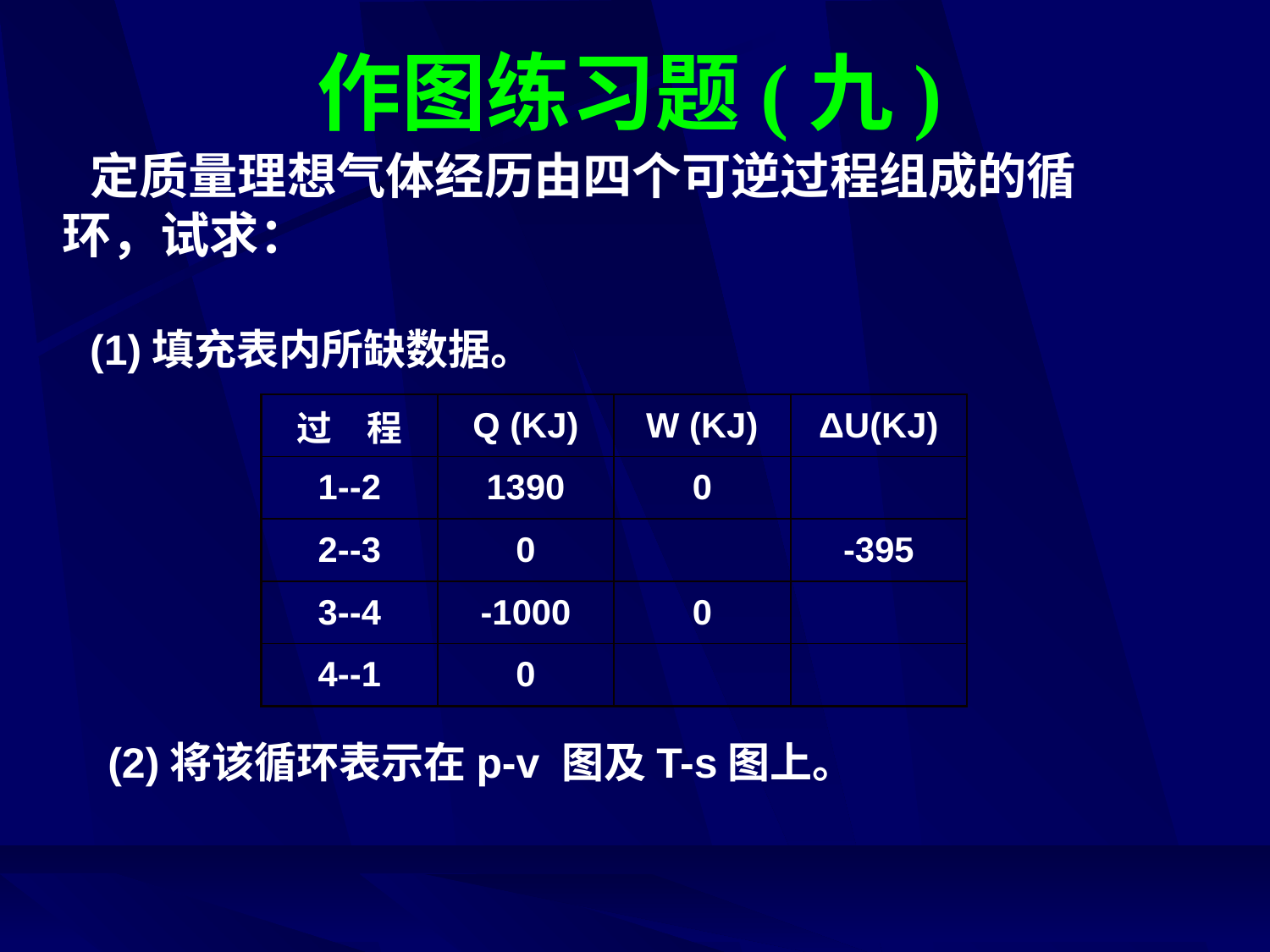

# 作图练习题(九)
定质量理想气体经历由四个可逆过程组成的循环，试求：

(1)填充表内所缺数据。
| 过　程 | Q (KJ) | W (KJ) | ΔU(KJ) |
| --- | --- | --- | --- |
| 1--2 | 1390 | 0 |  |
| 2--3 | 0 |  | -395 |
| 3--4 | -1000 | 0 |  |
| 4--1 | 0 |  |  |

(2)将该循环表示在p-v 图及T-s图上。